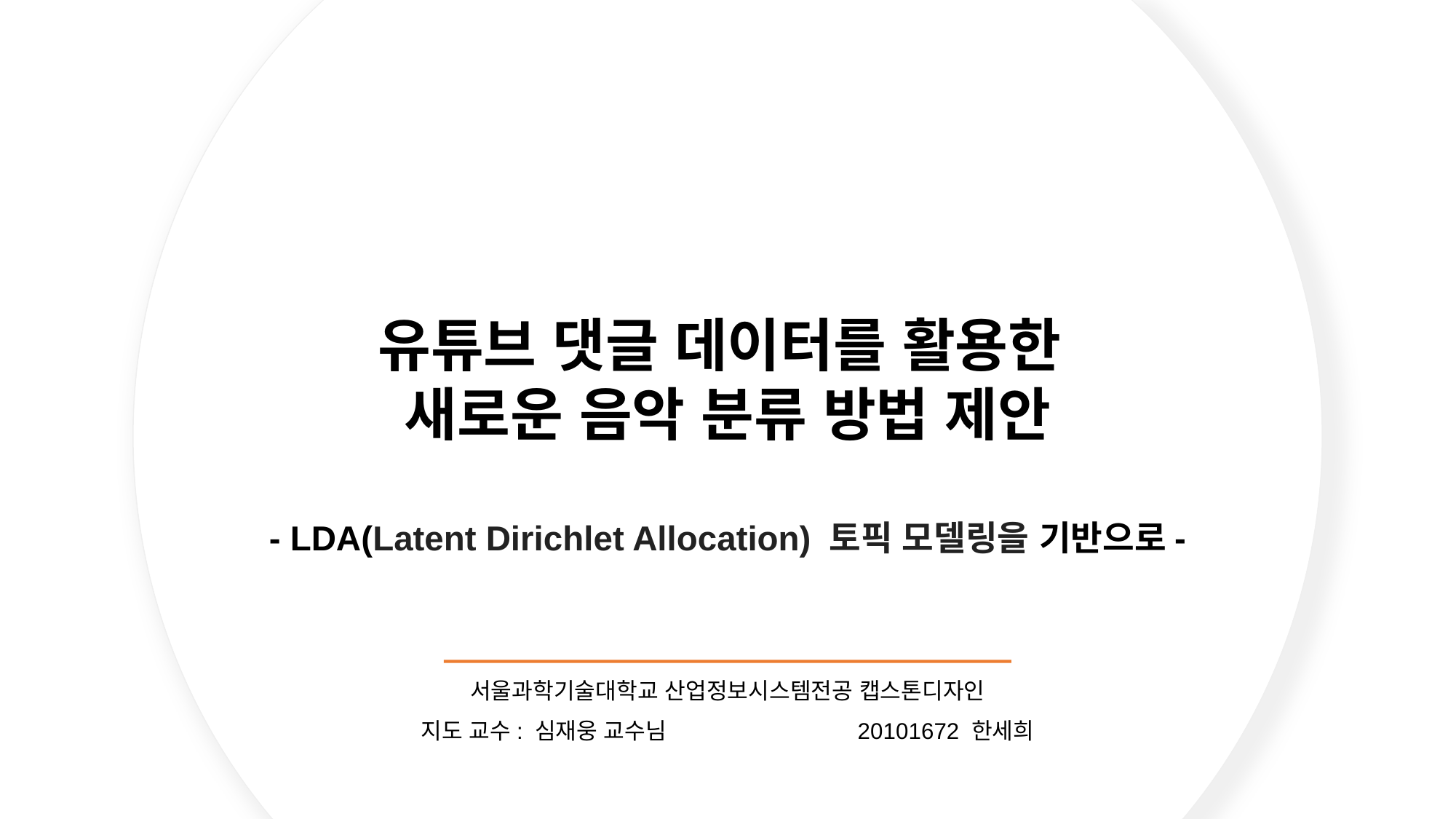

# 유튜브 댓글 데이터를 활용한 새로운 음악 분류 방법 제안 - LDA(Latent Dirichlet Allocation) 토픽 모델링을 기반으로-

서울과학기술대학교 산업정보시스템전공 캡스톤디자인
지도 교수: 심재웅 교수님		20101672 한세희